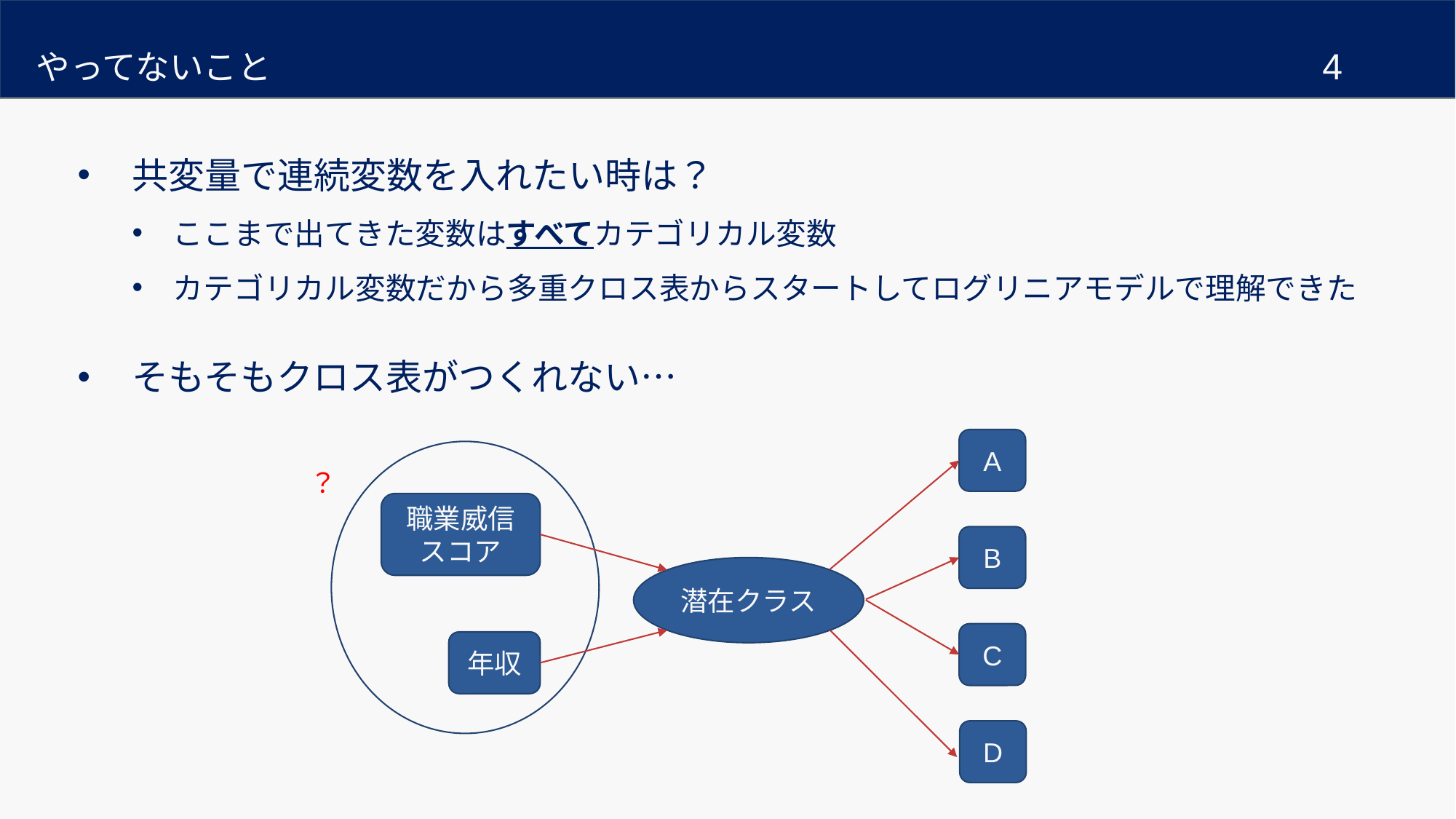

やってないこと
共変量で連続変数を入れたい時は？
ここまで出てきた変数はすべてカテゴリカル変数
カテゴリカル変数だから多重クロス表からスタートしてログリニアモデルで理解できた
そもそもクロス表がつくれない…
A

？
職業威信
スコア
B
潜在クラス
C
年収
D